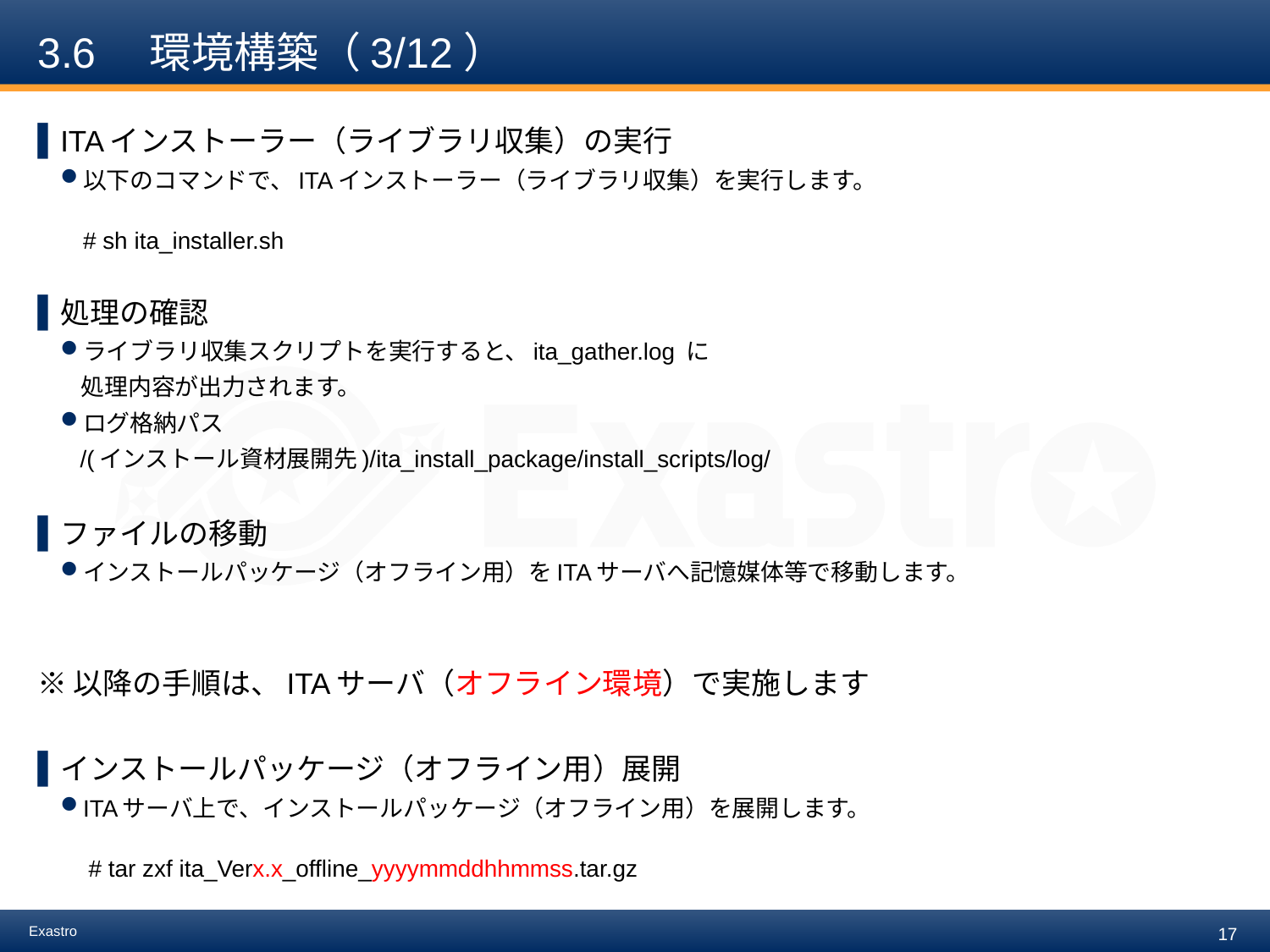

# 3.6　環境構築（3/12）
ITAインストーラー（ライブラリ収集）の実行
以下のコマンドで、ITAインストーラー（ライブラリ収集）を実行します。

# sh ita_installer.sh

処理の確認
ライブラリ収集スクリプトを実行すると、ita_gather.log に
   処理内容が出力されます。
ログ格納パス
   /(インストール資材展開先)/ita_install_package/install_scripts/log/

ファイルの移動
インストールパッケージ（オフライン用）をITAサーバへ記憶媒体等で移動します。

※以降の手順は、ITAサーバ（オフライン環境）で実施します

インストールパッケージ（オフライン用）展開
ITAサーバ上で、インストールパッケージ（オフライン用）を展開します。

　# tar zxf ita_Verx.x_offline_yyyymmddhhmmss.tar.gz